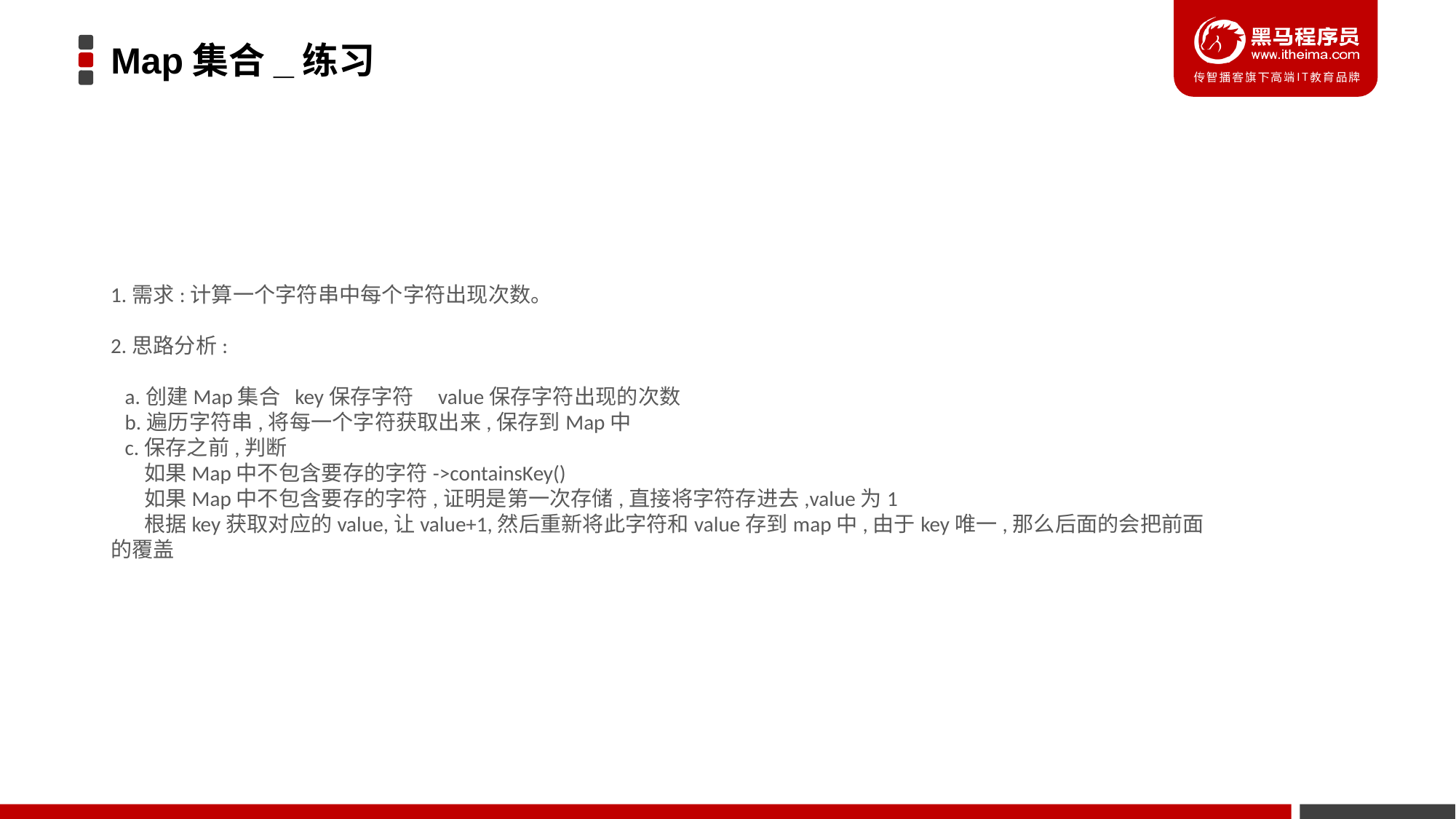

# Map集合_练习
1.需求:计算一个字符串中每个字符出现次数。

2.思路分析:

   a.创建Map集合  key保存字符    value保存字符出现的次数
   b.遍历字符串,将每一个字符获取出来,保存到Map中
   c.保存之前,判断
      如果Map中不包含要存的字符->containsKey()
      如果Map中不包含要存的字符,证明是第一次存储,直接将字符存进去,value为1
      根据key获取对应的value,让value+1,然后重新将此字符和value存到map中,由于key唯一,那么后面的会把前面的覆盖